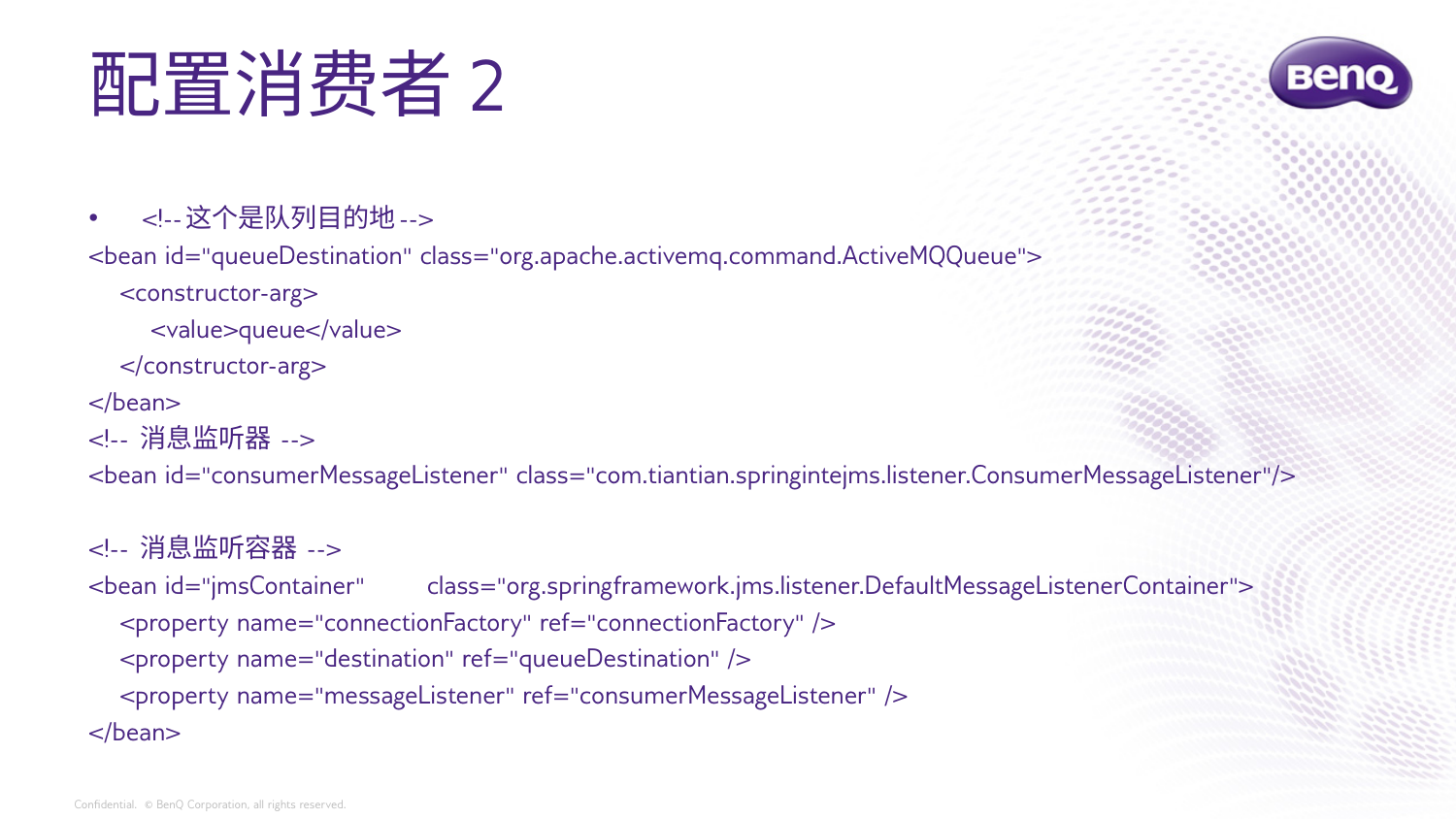

配置消费者2
<!--这个是队列目的地-->
<bean id="queueDestination" class="org.apache.activemq.command.ActiveMQQueue">
    <constructor-arg>
        <value>queue</value>
    </constructor-arg>
</bean>
<!-- 消息监听器 -->
<bean id="consumerMessageListener" class="com.tiantian.springintejms.listener.ConsumerMessageListener"/>

<!-- 消息监听容器 -->
<bean id="jmsContainer"        class="org.springframework.jms.listener.DefaultMessageListenerContainer">
    <property name="connectionFactory" ref="connectionFactory" />
    <property name="destination" ref="queueDestination" />
    <property name="messageListener" ref="consumerMessageListener" />
</bean>